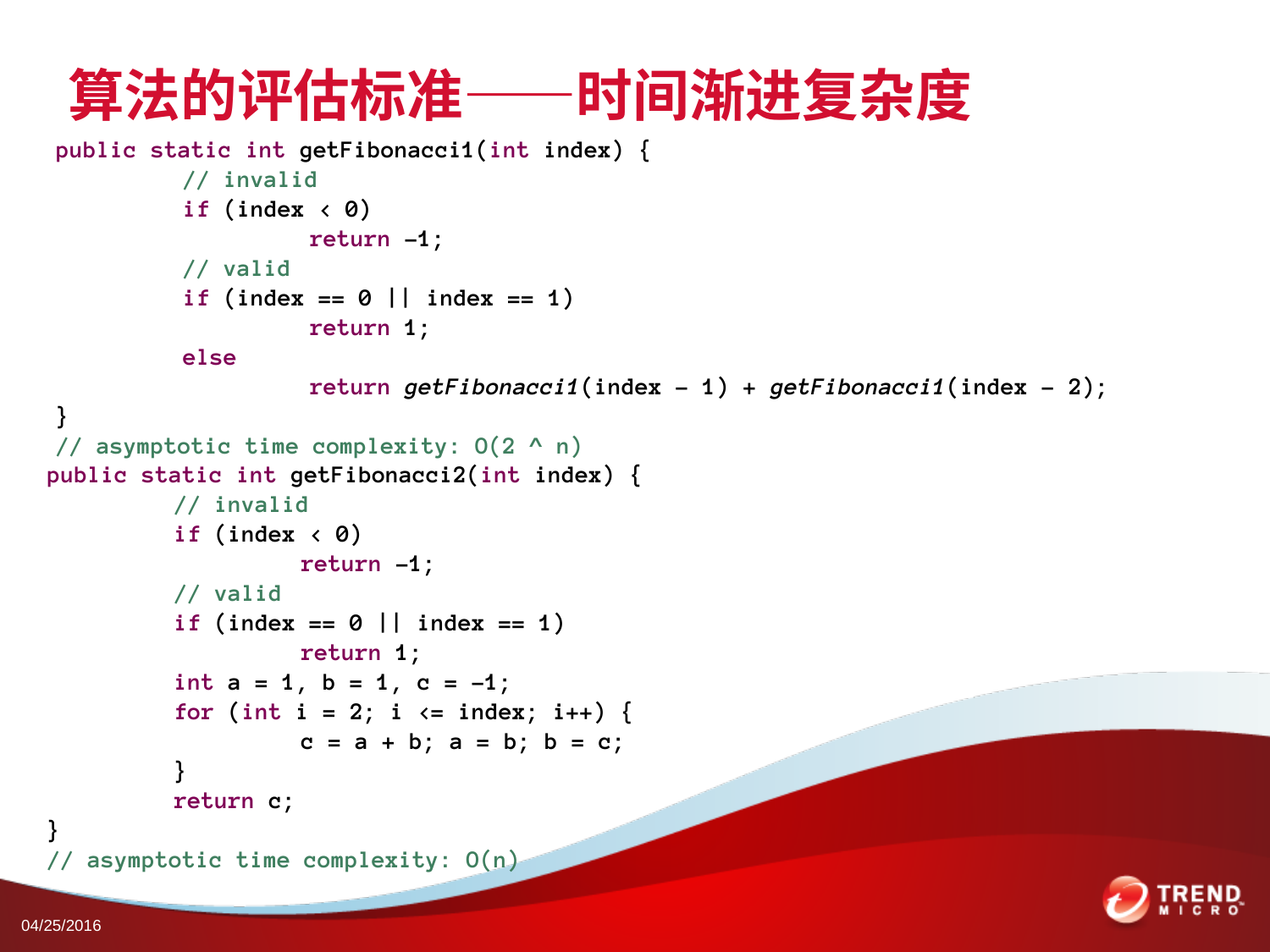

# 算法的评估标准——时间渐进复杂度
public static int getFibonacci1(int index) {
	// invalid
	if (index < 0)
		return -1;
	// valid
	if (index == 0 || index == 1)
		return 1;
	else
		return getFibonacci1(index - 1) + getFibonacci1(index - 2);
}
// asymptotic time complexity: O(2 ^ n)
public static int getFibonacci2(int index) {
	// invalid
	if (index < 0)
		return -1;
	// valid
	if (index == 0 || index == 1)
		return 1;
	int a = 1, b = 1, c = -1;
	for (int i = 2; i <= index; i++) {
		c = a + b; a = b; b = c;
	}
	return c;
}
// asymptotic time complexity: O(n)
Confidential | Copyright 2012 Trend Micro Inc.
04/25/2016